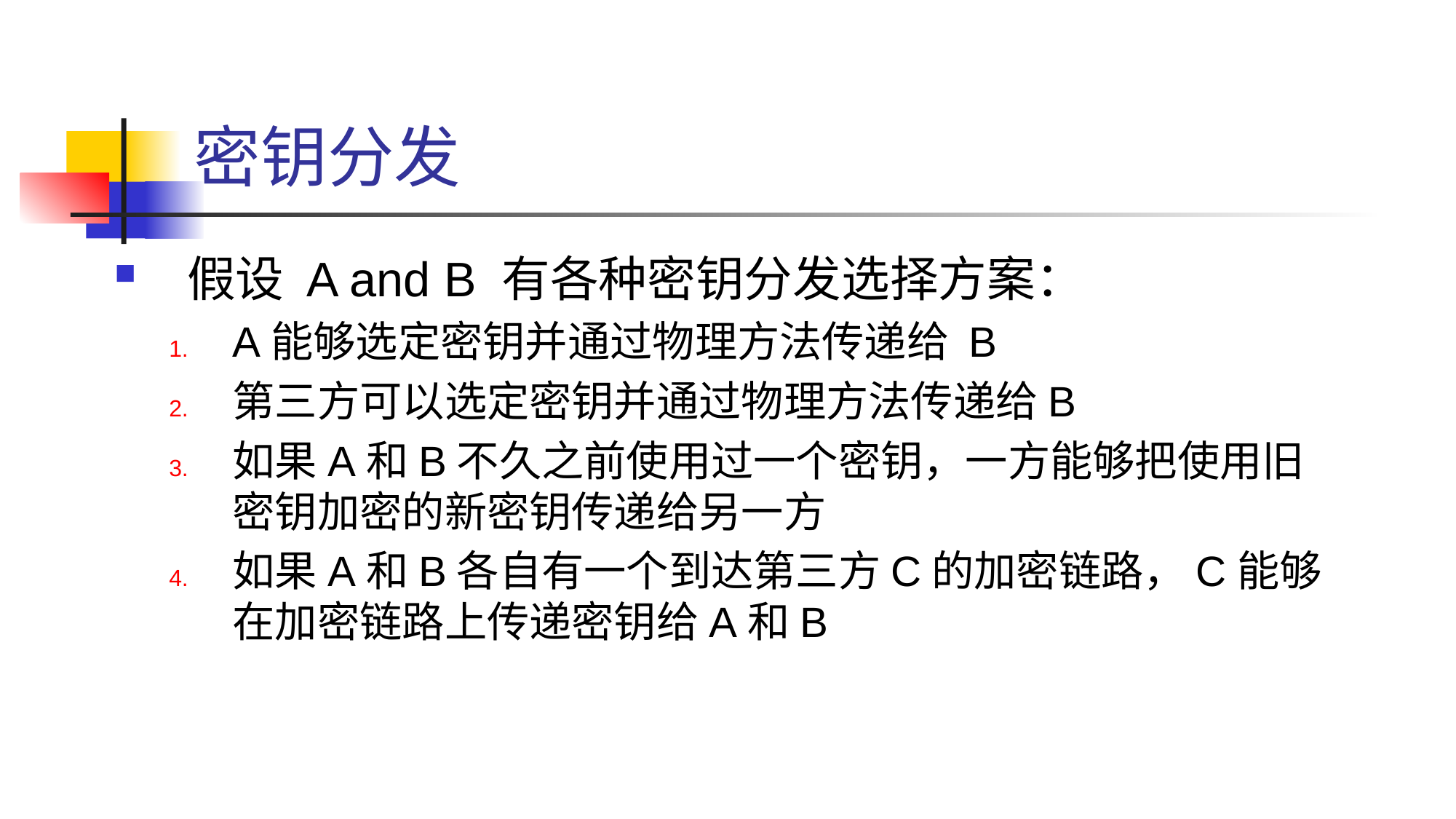

# 密钥分发
假设 A and B 有各种密钥分发选择方案：
A能够选定密钥并通过物理方法传递给 B
第三方可以选定密钥并通过物理方法传递给B
如果A和B不久之前使用过一个密钥，一方能够把使用旧密钥加密的新密钥传递给另一方
如果A和B各自有一个到达第三方C的加密链路，C能够在加密链路上传递密钥给A和B